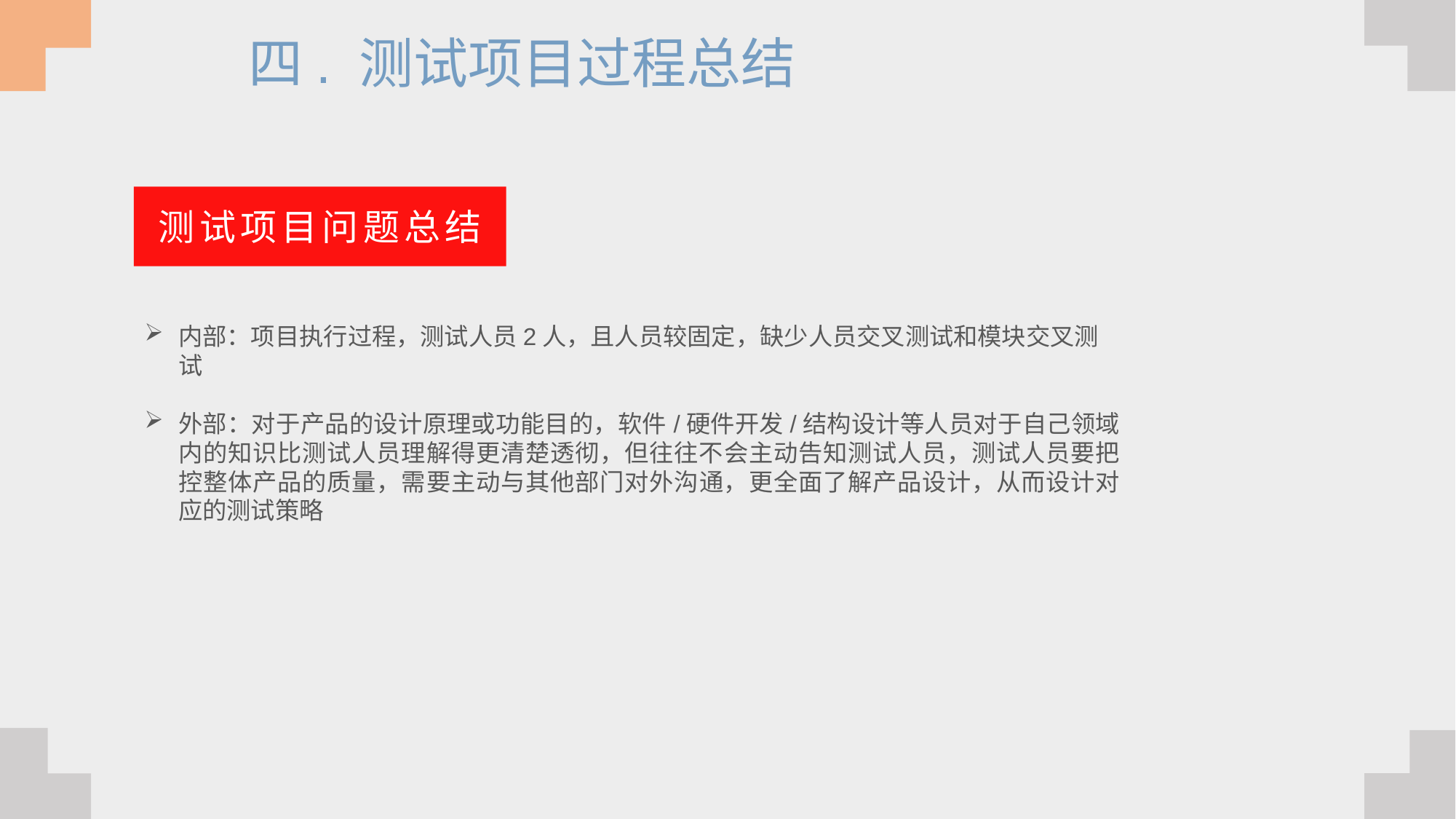

四. 测试项目过程总结

测试项目问题总结
内部：项目执行过程，测试人员2人，且人员较固定，缺少人员交叉测试和模块交叉测试

外部：对于产品的设计原理或功能目的，软件/硬件开发/结构设计等人员对于自己领域内的知识比测试人员理解得更清楚透彻，但往往不会主动告知测试人员，测试人员要把控整体产品的质量，需要主动与其他部门对外沟通，更全面了解产品设计，从而设计对应的测试策略